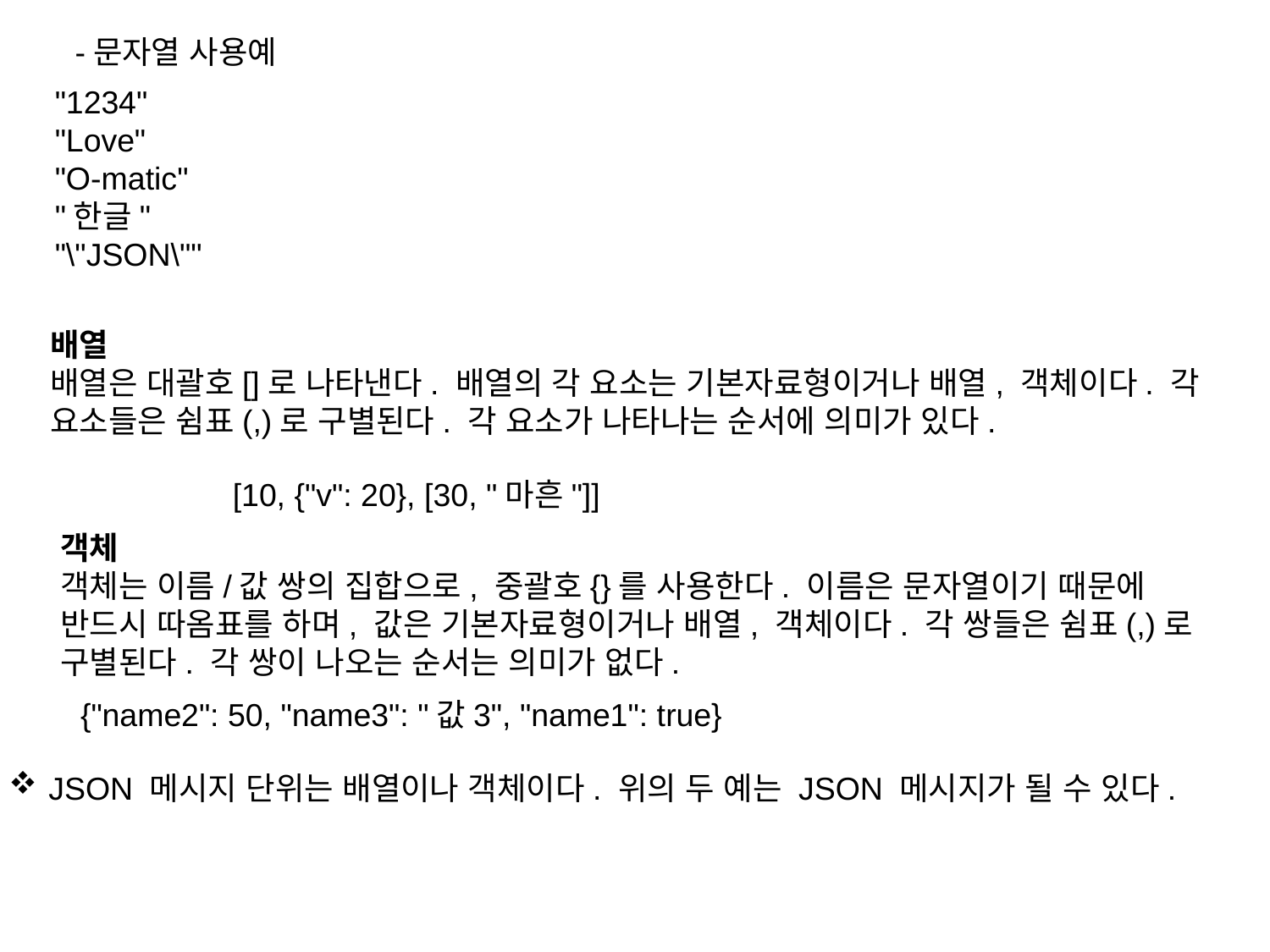

-문자열 사용예
"1234"
"Love"
"O-matic"
"한글"
"\"JSON\""
배열
배열은 대괄호[]로 나타낸다. 배열의 각 요소는 기본자료형이거나 배열, 객체이다. 각 요소들은 쉼표(,)로 구별된다. 각 요소가 나타나는 순서에 의미가 있다.
[10, {"v": 20}, [30, "마흔"]]
객체
객체는 이름/값 쌍의 집합으로, 중괄호{}를 사용한다. 이름은 문자열이기 때문에 반드시 따옴표를 하며, 값은 기본자료형이거나 배열, 객체이다. 각 쌍들은 쉼표(,)로 구별된다. 각 쌍이 나오는 순서는 의미가 없다.
{"name2": 50, "name3": "값3", "name1": true}
JSON 메시지 단위는 배열이나 객체이다. 위의 두 예는 JSON 메시지가 될 수 있다.